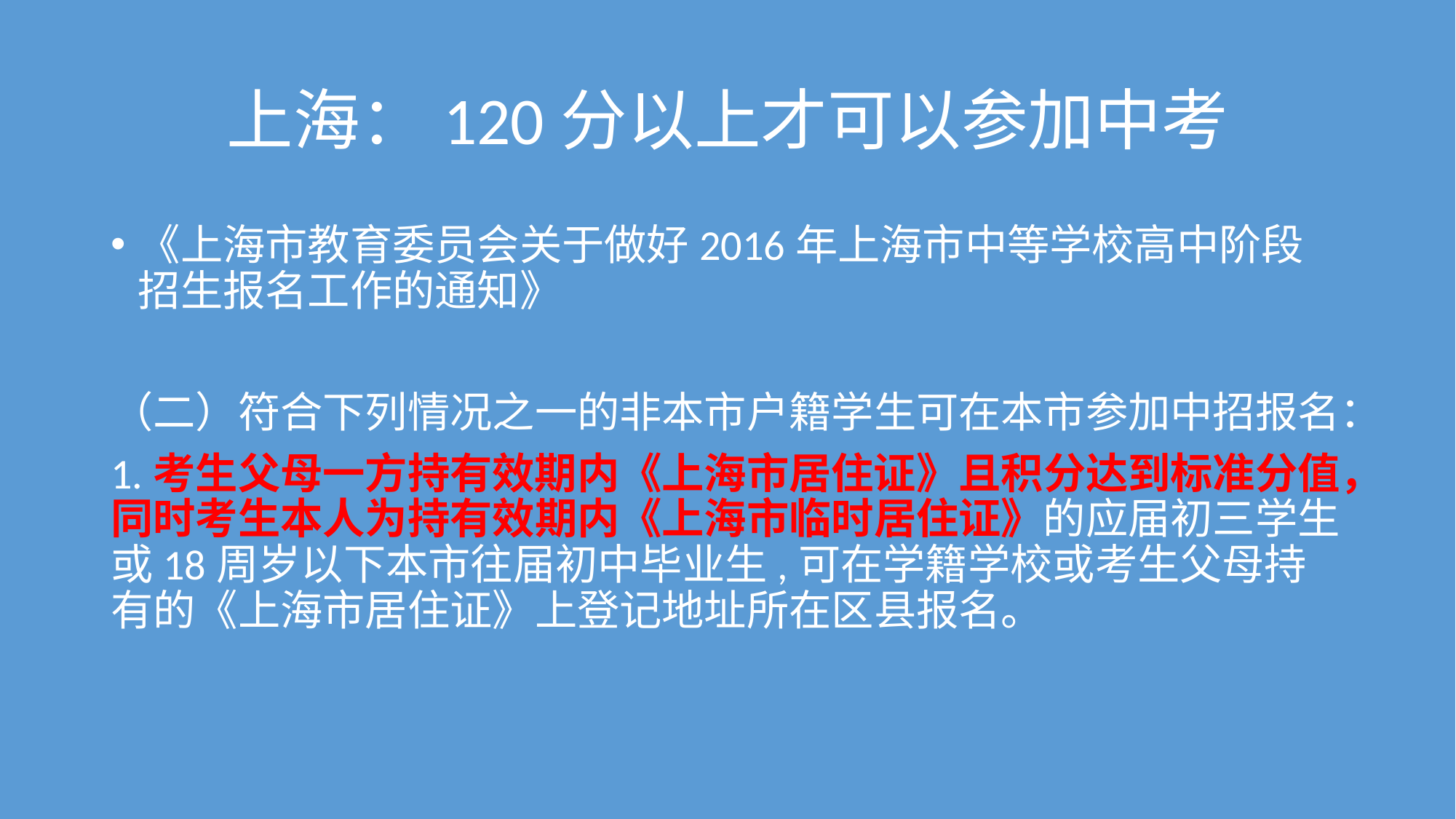

# 上海：120分以上才可以参加中考
《上海市教育委员会关于做好2016年上海市中等学校高中阶段招生报名工作的通知》

（二）符合下列情况之一的非本市户籍学生可在本市参加中招报名：
1.考生父母一方持有效期内《上海市居住证》且积分达到标准分值，同时考生本人为持有效期内《上海市临时居住证》的应届初三学生或18周岁以下本市往届初中毕业生,可在学籍学校或考生父母持有的《上海市居住证》上登记地址所在区县报名。